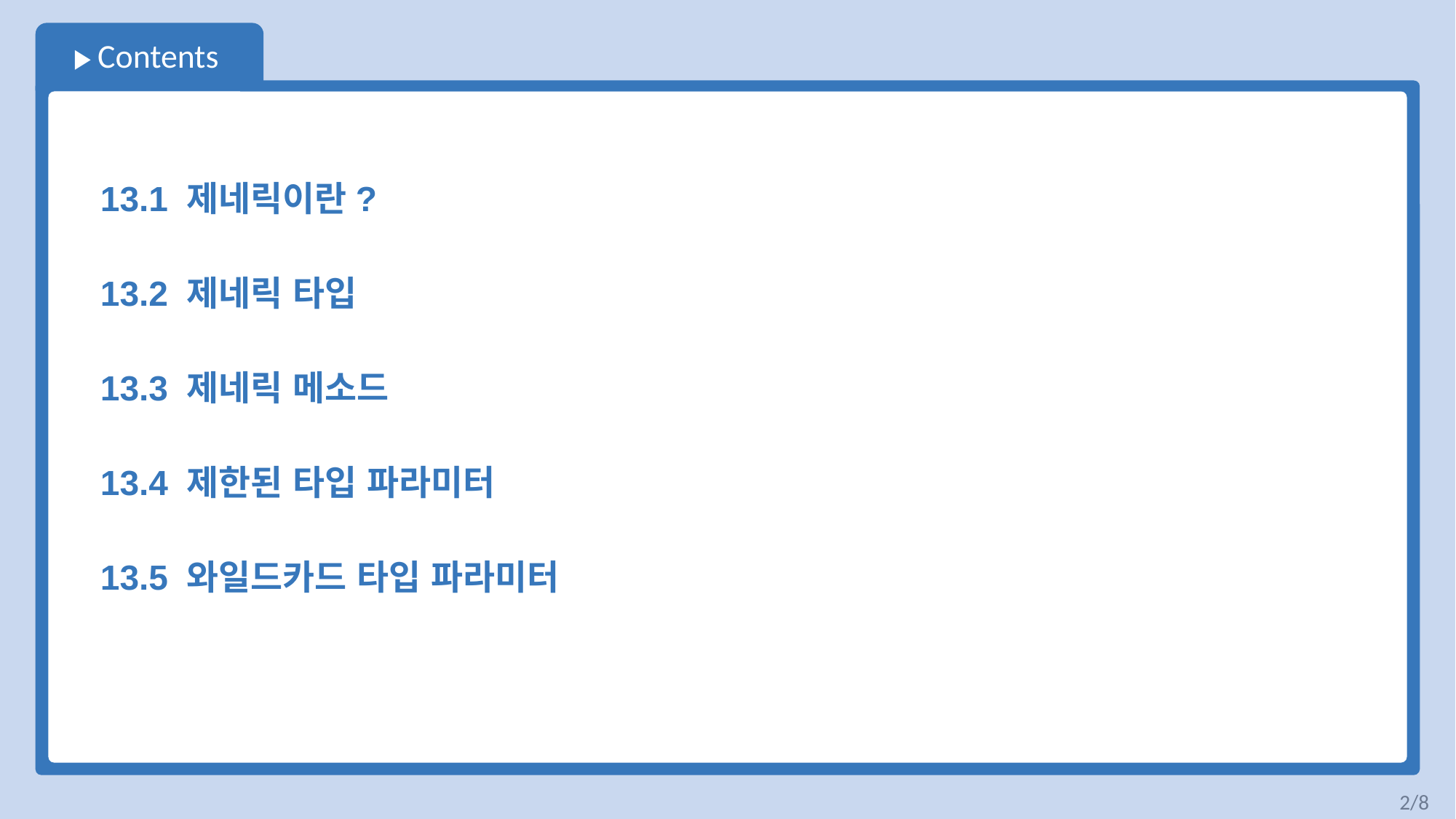

13.1 제네릭이란?
13.2 제네릭 타입
13.3 제네릭 메소드
13.4 제한된 타입 파라미터
13.5 와일드카드 타입 파라미터